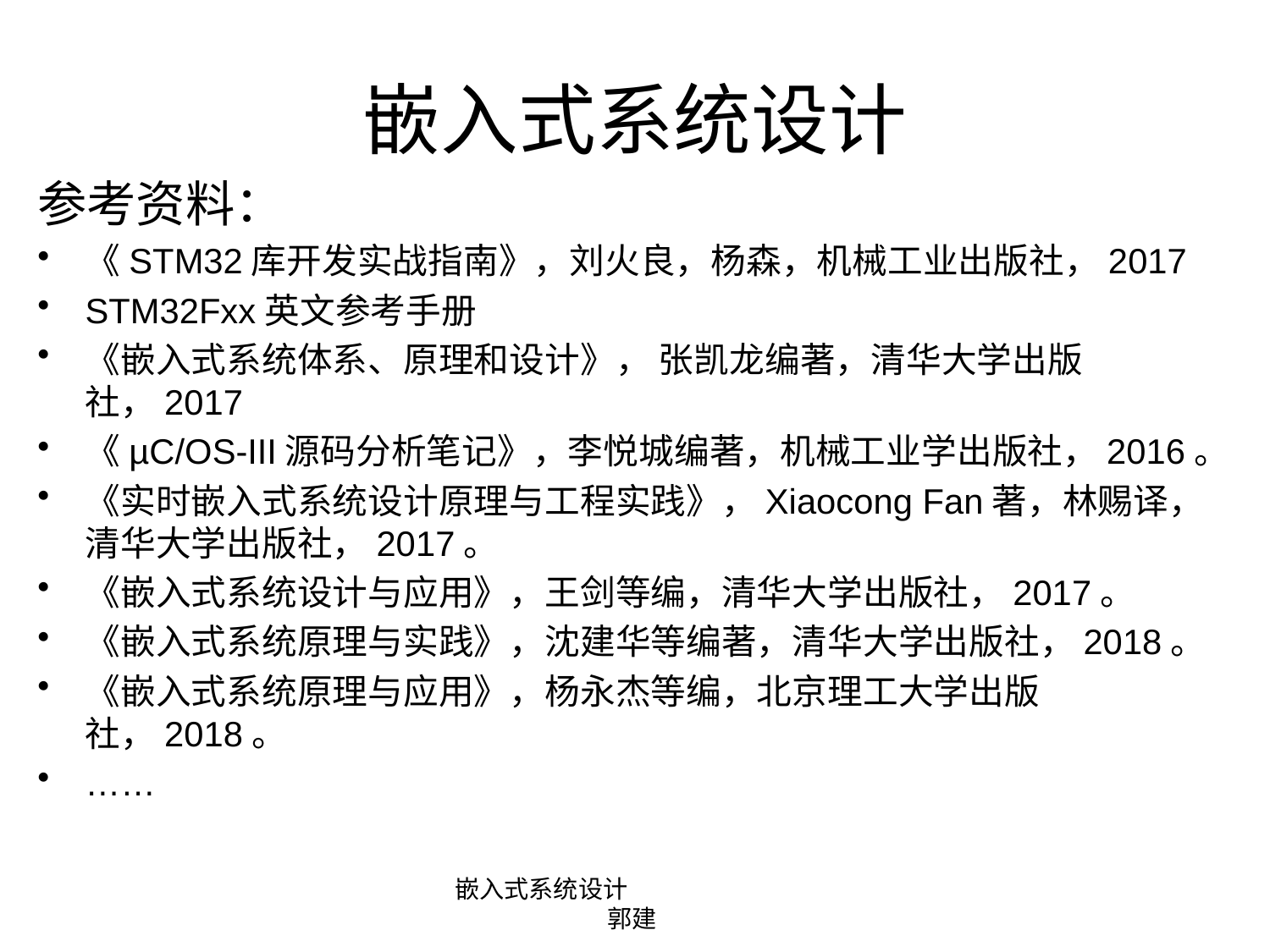

# 嵌入式系统设计
参考资料：
《STM32库开发实战指南》，刘火良，杨森，机械工业出版社，2017
STM32Fxx英文参考手册
《嵌入式系统体系、原理和设计》， 张凯龙编著，清华大学出版社，2017
《µC/OS-III源码分析笔记》，李悦城编著，机械工业学出版社，2016。
《实时嵌入式系统设计原理与工程实践》，Xiaocong Fan著，林赐译， 清华大学出版社，2017。
《嵌入式系统设计与应用》，王剑等编，清华大学出版社，2017。
《嵌入式系统原理与实践》，沈建华等编著，清华大学出版社，2018。
《嵌入式系统原理与应用》，杨永杰等编，北京理工大学出版社，2018。
……

嵌入式系统设计                                   郭建
8